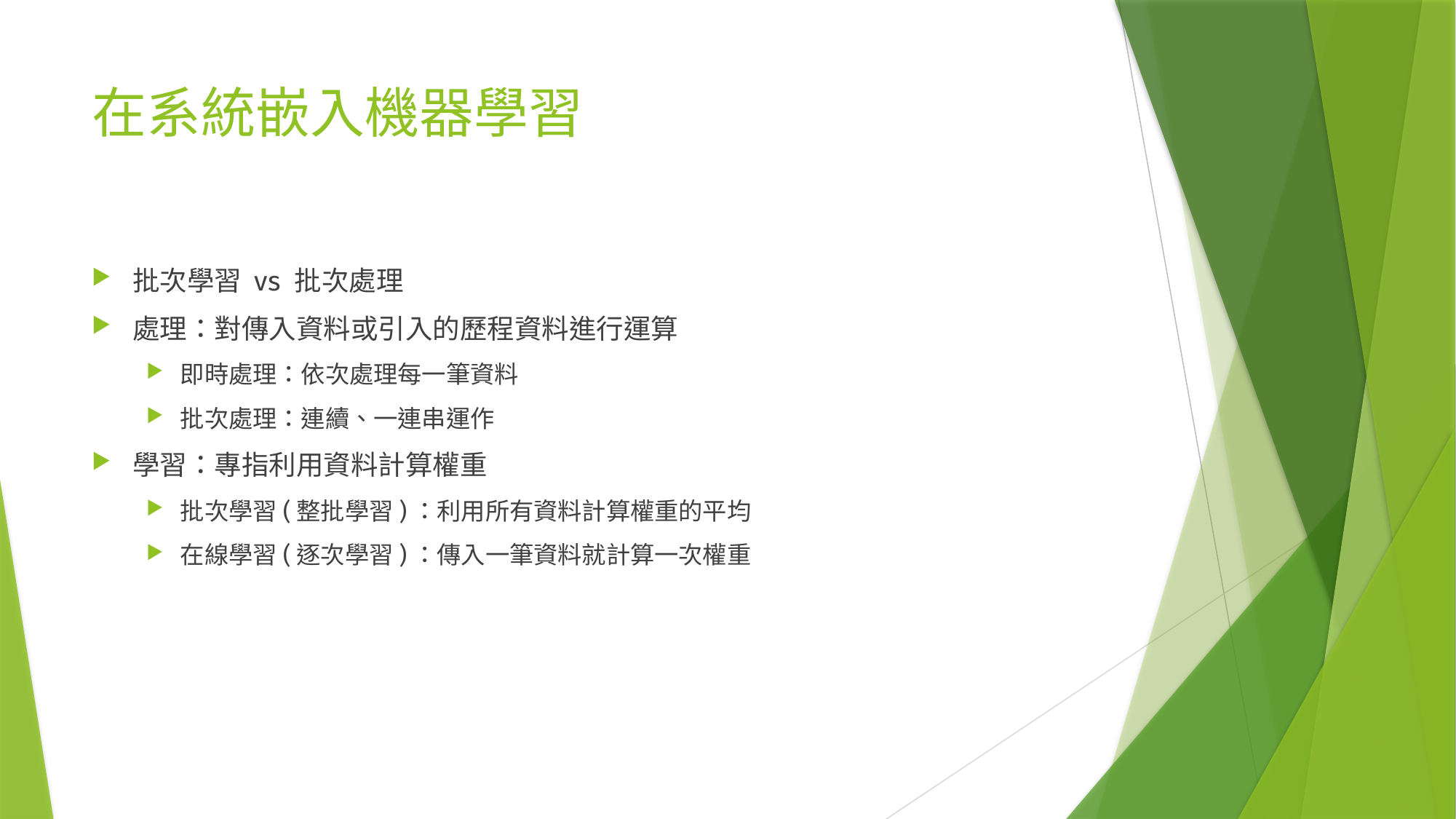

# 在系統嵌入機器學習
批次學習 vs 批次處理
處理：對傳入資料或引入的歷程資料進行運算
即時處理：依次處理每一筆資料
批次處理：連續、一連串運作
學習：專指利用資料計算權重
批次學習(整批學習)：利用所有資料計算權重的平均
在線學習(逐次學習)：傳入一筆資料就計算一次權重